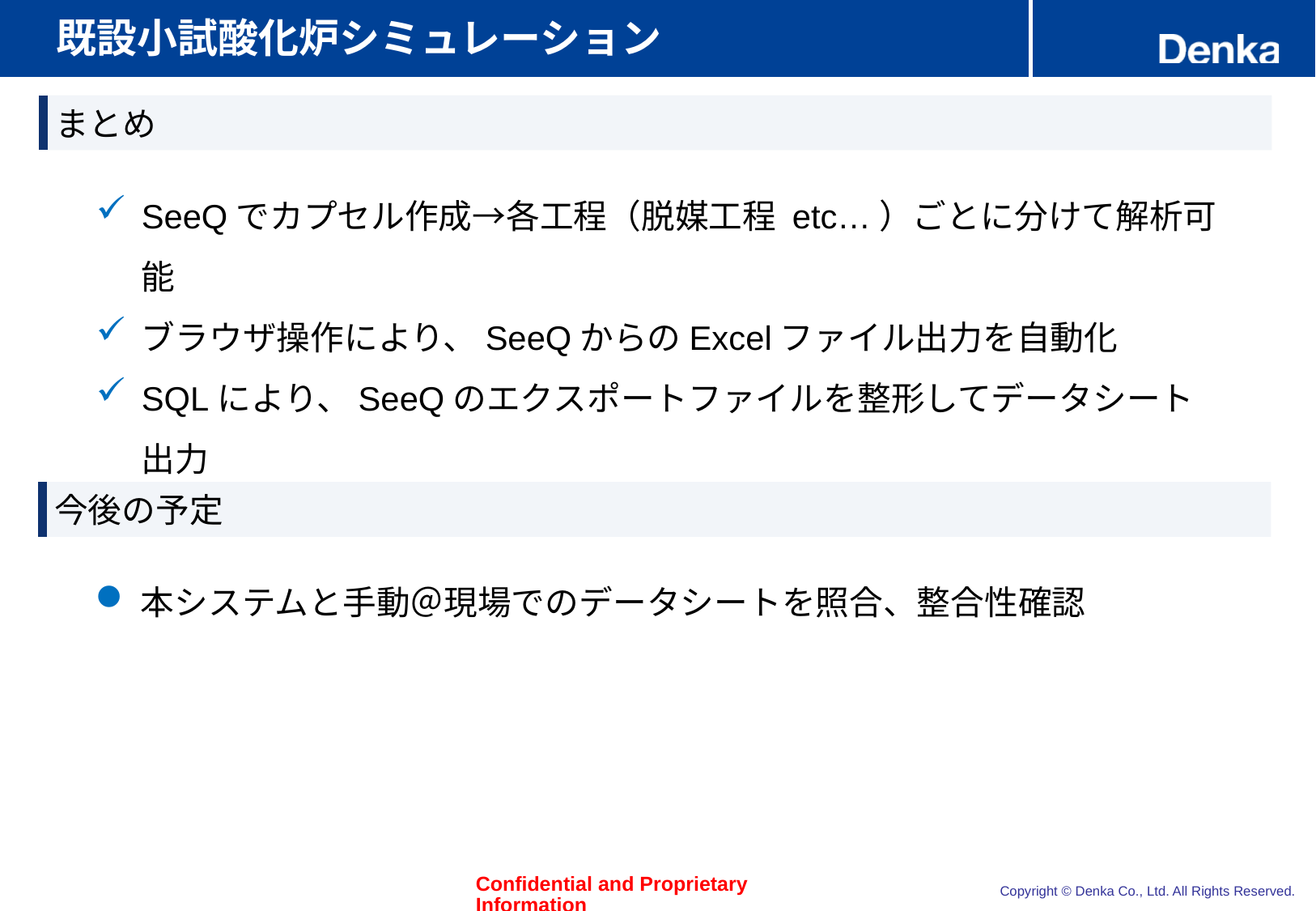

# 既設小試酸化炉シミュレーション
まとめ

SeeQでカプセル作成→各工程（脱媒工程 etc…）ごとに分けて解析可能
ブラウザ操作により、SeeQからのExcelファイル出力を自動化
SQLにより、SeeQのエクスポートファイルを整形してデータシート出力
データシート自動作成システムをローカル環境にて起動確認
今後の予定

本システムと手動＠現場でのデータシートを照合、整合性確認